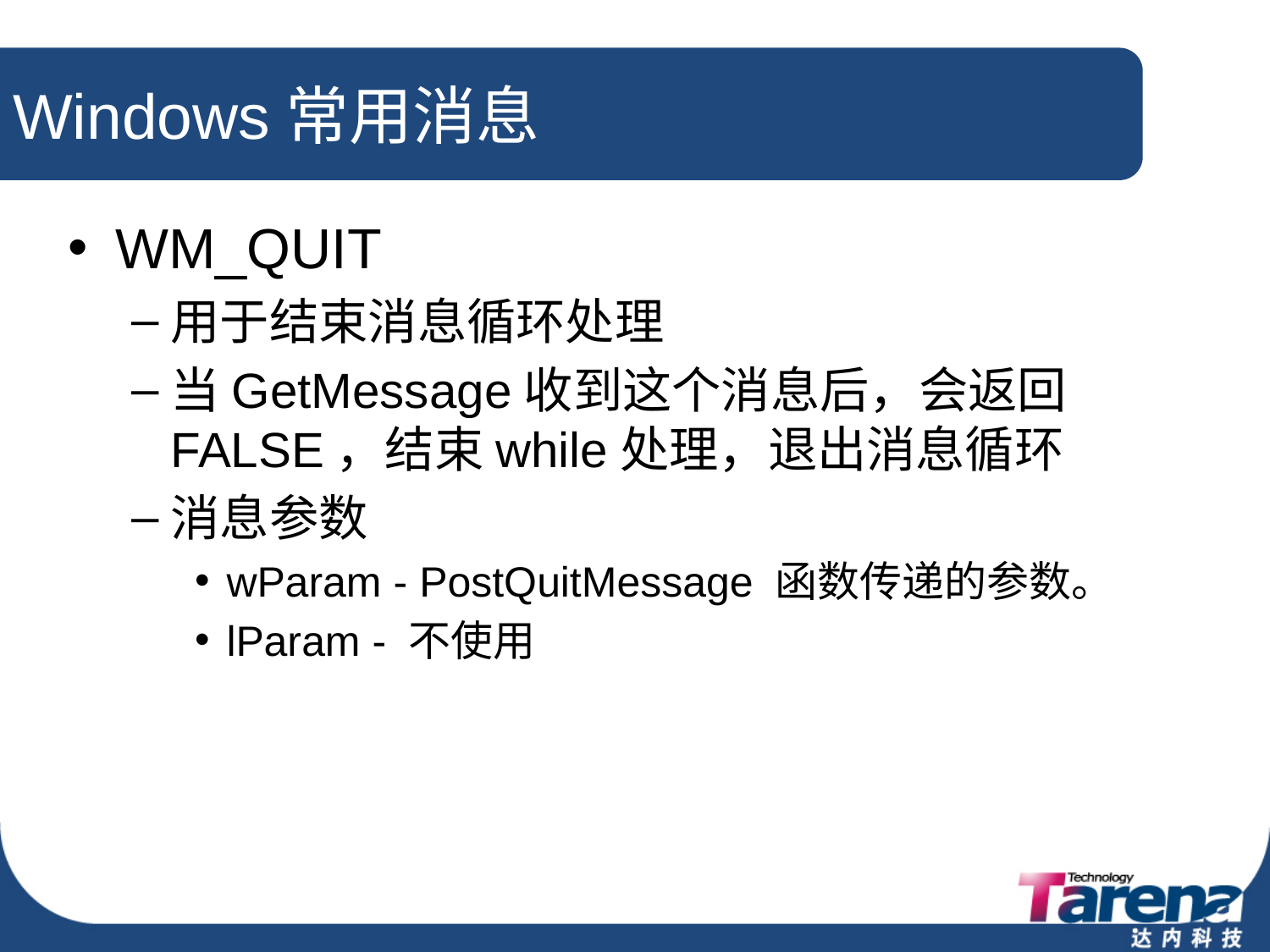

# Windows常用消息
WM_QUIT
用于结束消息循环处理
当GetMessage收到这个消息后，会返回FALSE，结束while处理，退出消息循环
消息参数
wParam - PostQuitMessage 函数传递的参数。
lParam - 不使用